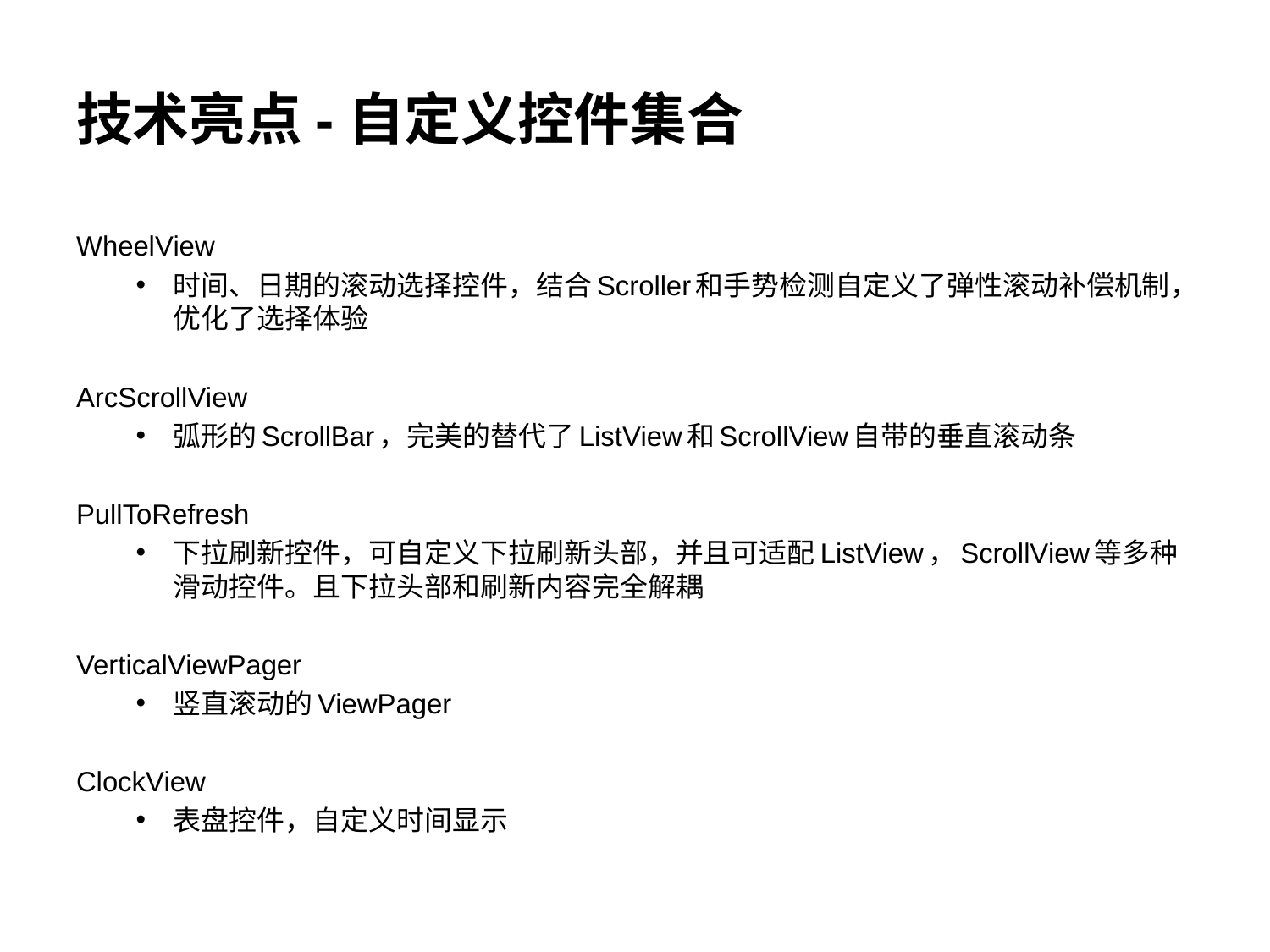

# 技术亮点-自定义控件集合
WheelView
时间、日期的滚动选择控件，结合Scroller和手势检测自定义了弹性滚动补偿机制，优化了选择体验

ArcScrollView
弧形的ScrollBar，完美的替代了ListView和ScrollView自带的垂直滚动条

PullToRefresh
下拉刷新控件，可自定义下拉刷新头部，并且可适配ListView，ScrollView等多种滑动控件。且下拉头部和刷新内容完全解耦

VerticalViewPager
竖直滚动的ViewPager

ClockView
表盘控件，自定义时间显示